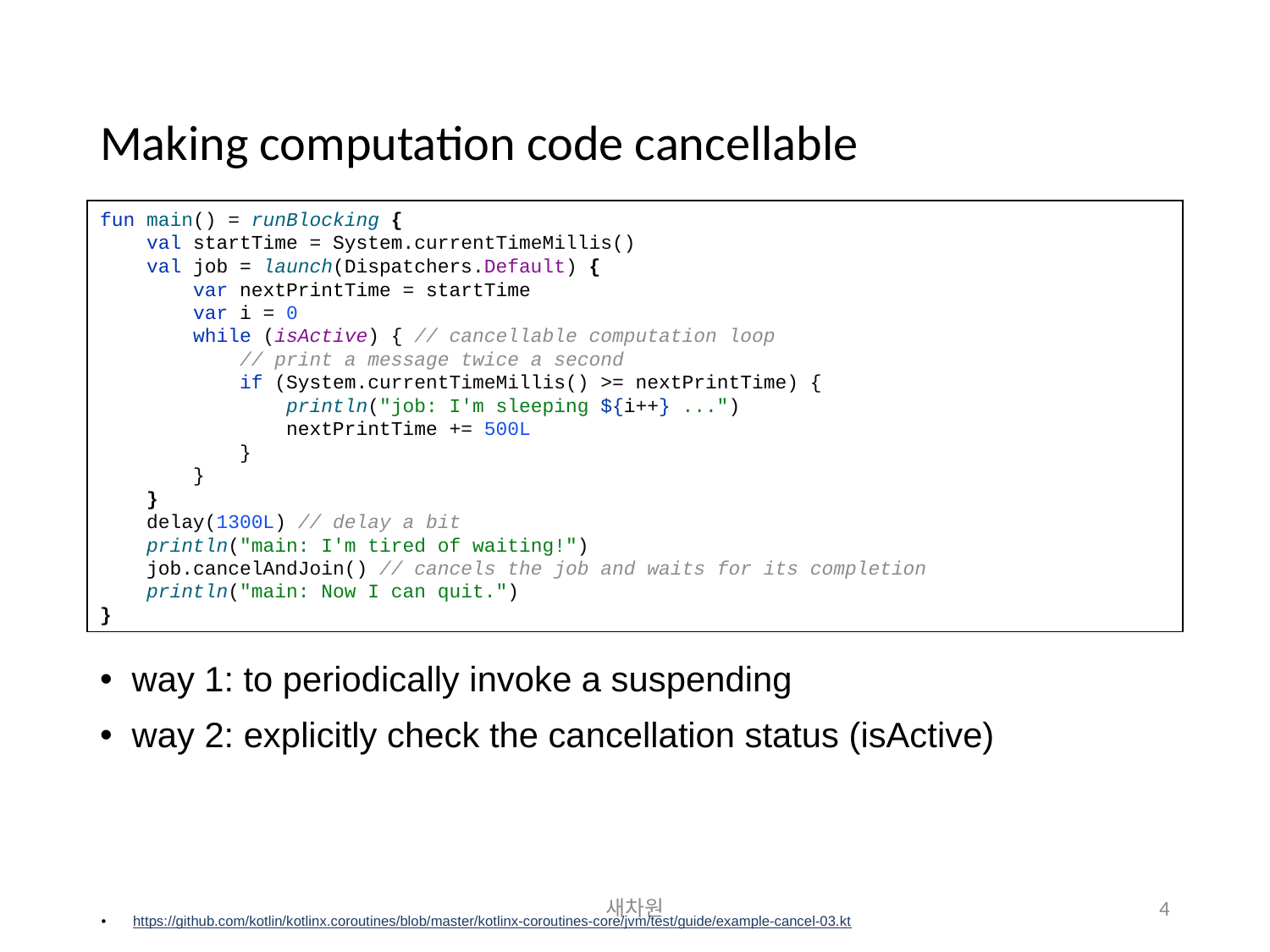

# Making computation code cancellable
fun main() = runBlocking {
    val startTime = System.currentTimeMillis()
    val job = launch(Dispatchers.Default) {
        var nextPrintTime = startTime
        var i = 0
        while (isActive) { // cancellable computation loop
            // print a message twice a second
            if (System.currentTimeMillis() >= nextPrintTime) {
                println("job: I'm sleeping ${i++} ...")
                nextPrintTime += 500L
            }
        }
    }
    delay(1300L) // delay a bit
    println("main: I'm tired of waiting!")
    job.cancelAndJoin() // cancels the job and waits for its completion
    println("main: Now I can quit.")
}
way 1: to periodically invoke a suspending
way 2: explicitly check the cancellation status (isActive)
새차원
4
https://github.com/kotlin/kotlinx.coroutines/blob/master/kotlinx-coroutines-core/jvm/test/guide/example-cancel-03.kt